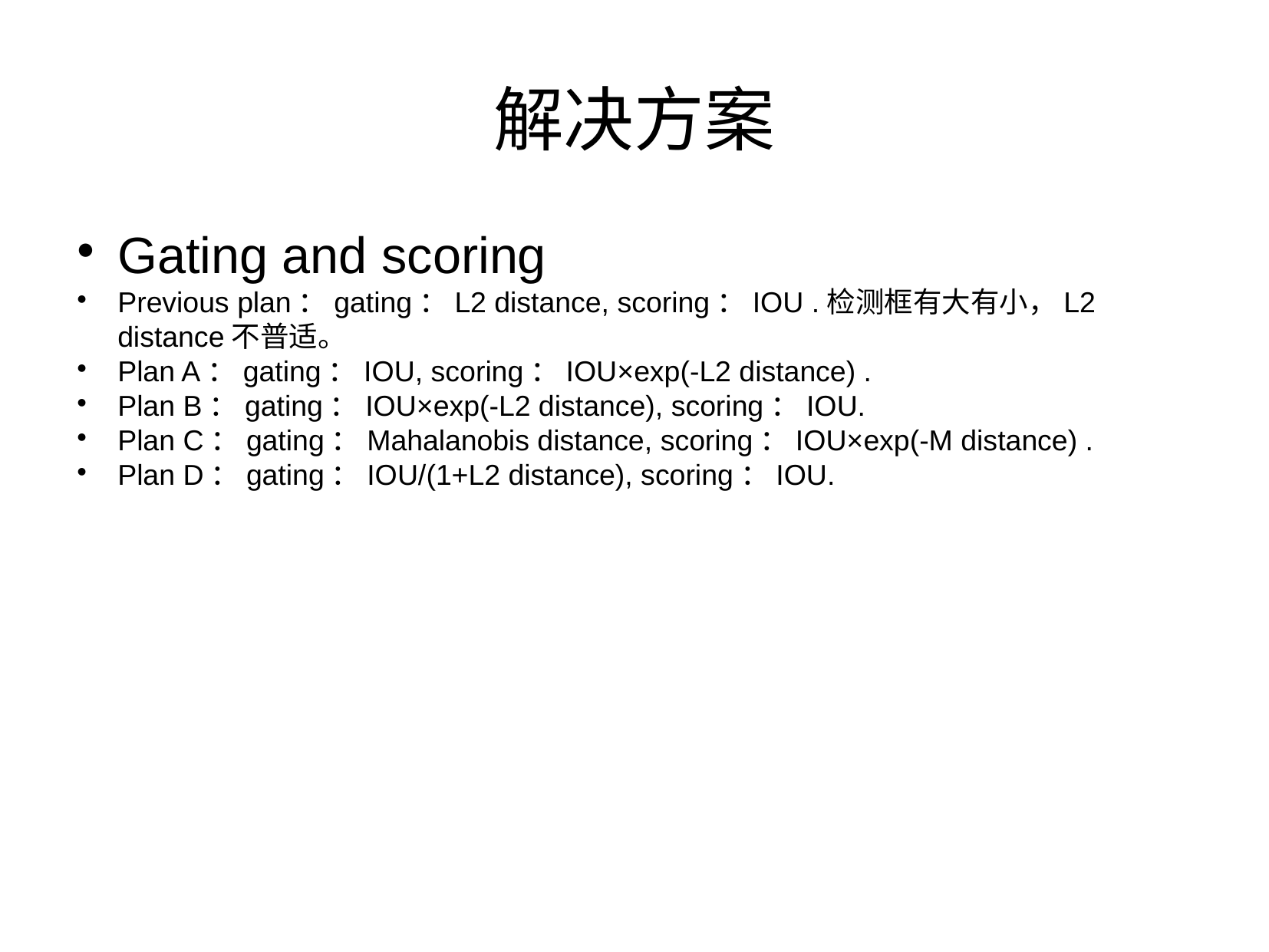

解决方案
Gating and scoring
Previous plan：gating：L2 distance, scoring：IOU .检测框有大有小，L2 distance不普适。
Plan A：gating：IOU, scoring：IOU×exp(-L2 distance) .
Plan B：gating：IOU×exp(-L2 distance), scoring：IOU.
Plan C：gating：Mahalanobis distance, scoring：IOU×exp(-M distance) .
Plan D：gating：IOU/(1+L2 distance), scoring：IOU.